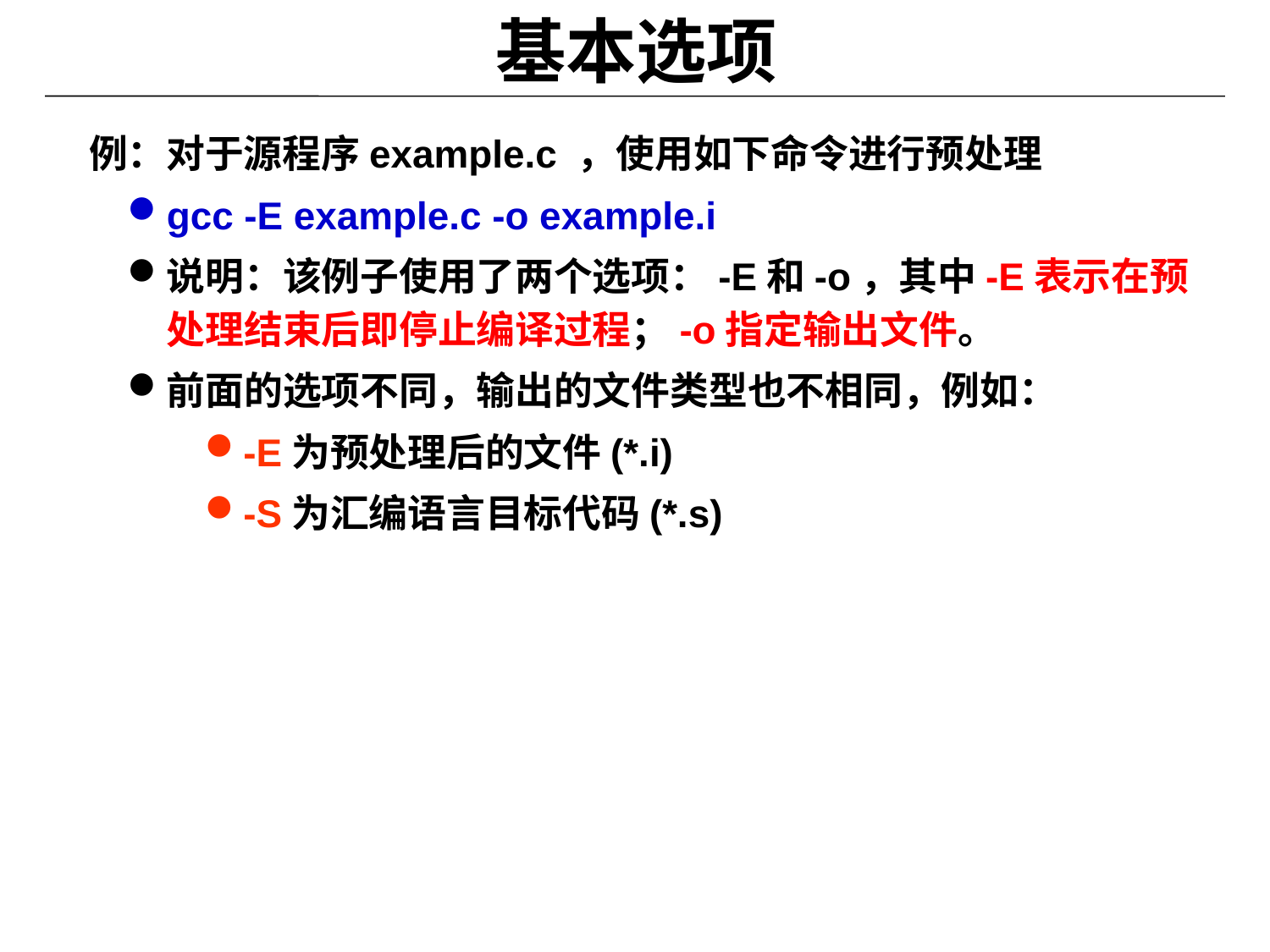

# 基本选项
例：对于源程序example.c ，使用如下命令进行预处理
gcc -E example.c -o example.i
说明：该例子使用了两个选项：-E和-o，其中-E表示在预处理结束后即停止编译过程；-o指定输出文件。
前面的选项不同，输出的文件类型也不相同，例如：
-E为预处理后的文件(*.i)
-S为汇编语言目标代码(*.s)